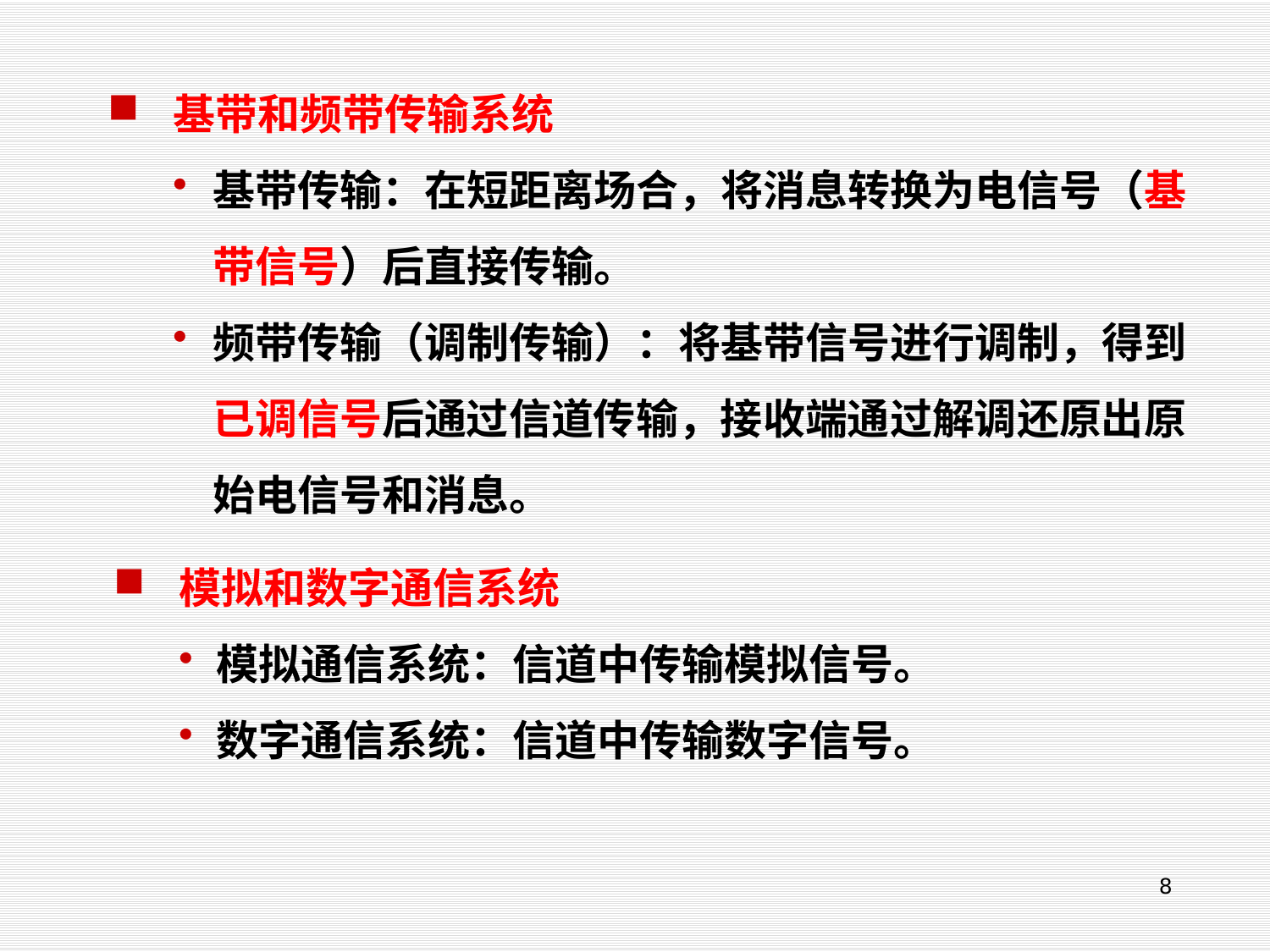

基带和频带传输系统
基带传输：在短距离场合，将消息转换为电信号（基带信号）后直接传输。
频带传输（调制传输）：将基带信号进行调制，得到已调信号后通过信道传输，接收端通过解调还原出原始电信号和消息。
模拟和数字通信系统
模拟通信系统：信道中传输模拟信号。
数字通信系统：信道中传输数字信号。
8